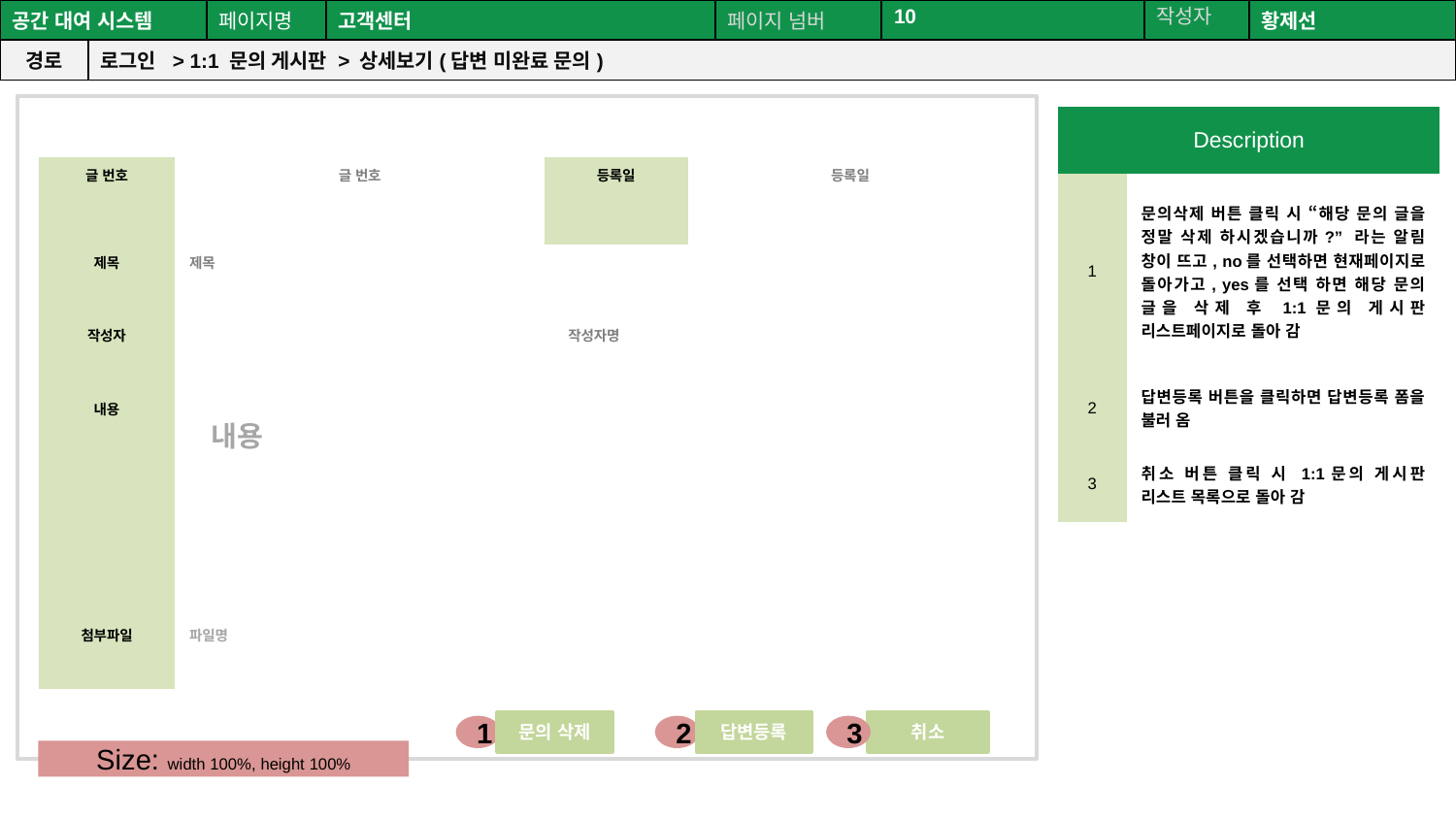

공간(오피스) 대여 시스템
| 공간 대여 시스템 |  | 페이지명 | 고객센터 | 페이지 넘버 | 10 | 작성자 | 황제선 |
| --- | --- | --- | --- | --- | --- | --- | --- |
| 경로 | 로그인 > 1:1 문의 게시판 > 상세보기(답변 미완료 문의) |  |  |  |  |  |  |

| Description |  |
| --- | --- |
| 1 | 문의삭제 버튼 클릭 시 “해당 문의 글을 정말 삭제 하시겠습니까?” 라는 알림 창이 뜨고, no를 선택하면 현재페이지로 돌아가고, yes를 선택 하면 해당 문의 글을 삭제 후 1:1문의 게시판 리스트페이지로 돌아 감 |
| 2 | 답변등록 버튼을 클릭하면 답변등록 폼을 불러 옴 |
| 3 | 취소 버튼 클릭 시 1:1문의 게시판 리스트 목록으로 돌아 감 |
| 글 번호 | 글 번호 | 등록일 | 등록일 |
| --- | --- | --- | --- |
| 제목 | 제목 |  |  |
| 작성자 | 작성자명 |  |  |
| 내용 | 내용 |  |  |
| 첨부파일 | 파일명 |  |  |
문의 삭제
답변등록
취소
1
2
3
Size: width 100%, height 100%